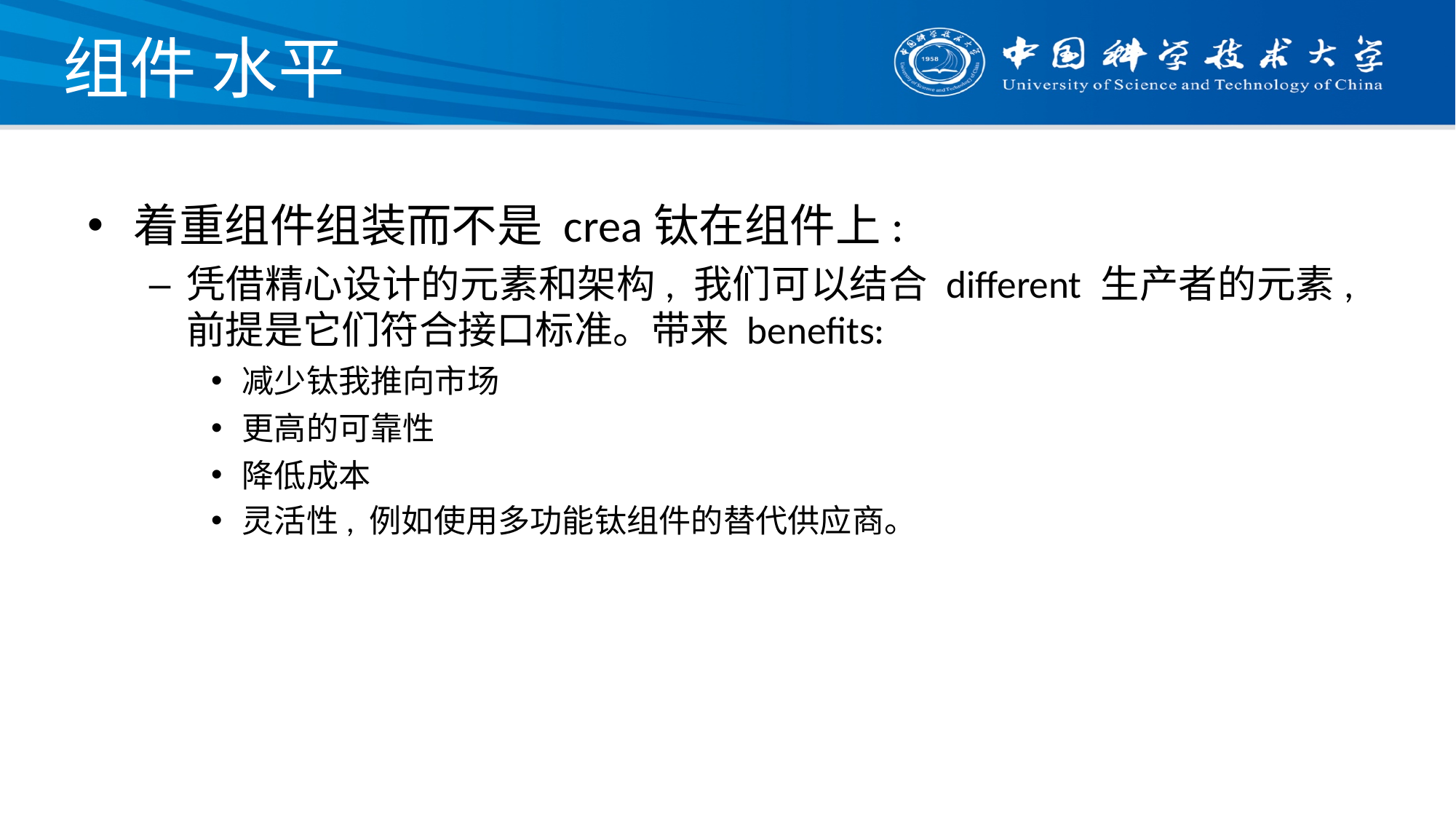

# 组件 水平
着重组件组装而不是 crea钛在组件上:
凭借精心设计的元素和架构, 我们可以结合 diﬀerent 生产者的元素, 前提是它们符合接口标准。带来 beneﬁts:
减少钛我推向市场
更高的可靠性
降低成本
灵活性, 例如使用多功能钛组件的替代供应商。